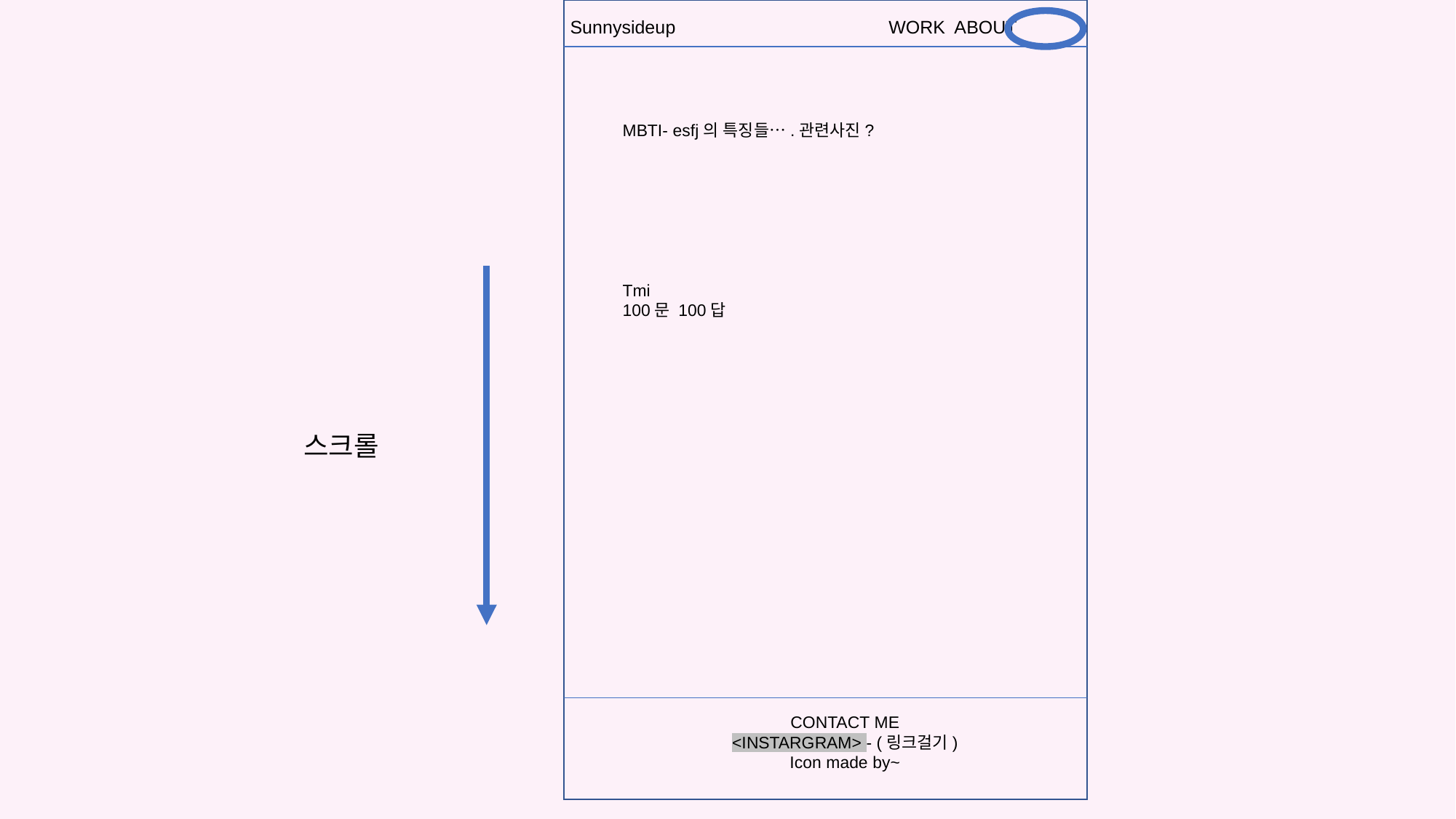

Sunnysideup                                          WORK  ABOUT

MBTI- esfj의 특징들….관련사진?

Tmi
100문 100답

스크롤
CONTACT ME
<INSTARGRAM> - (링크걸기)
Icon made by~